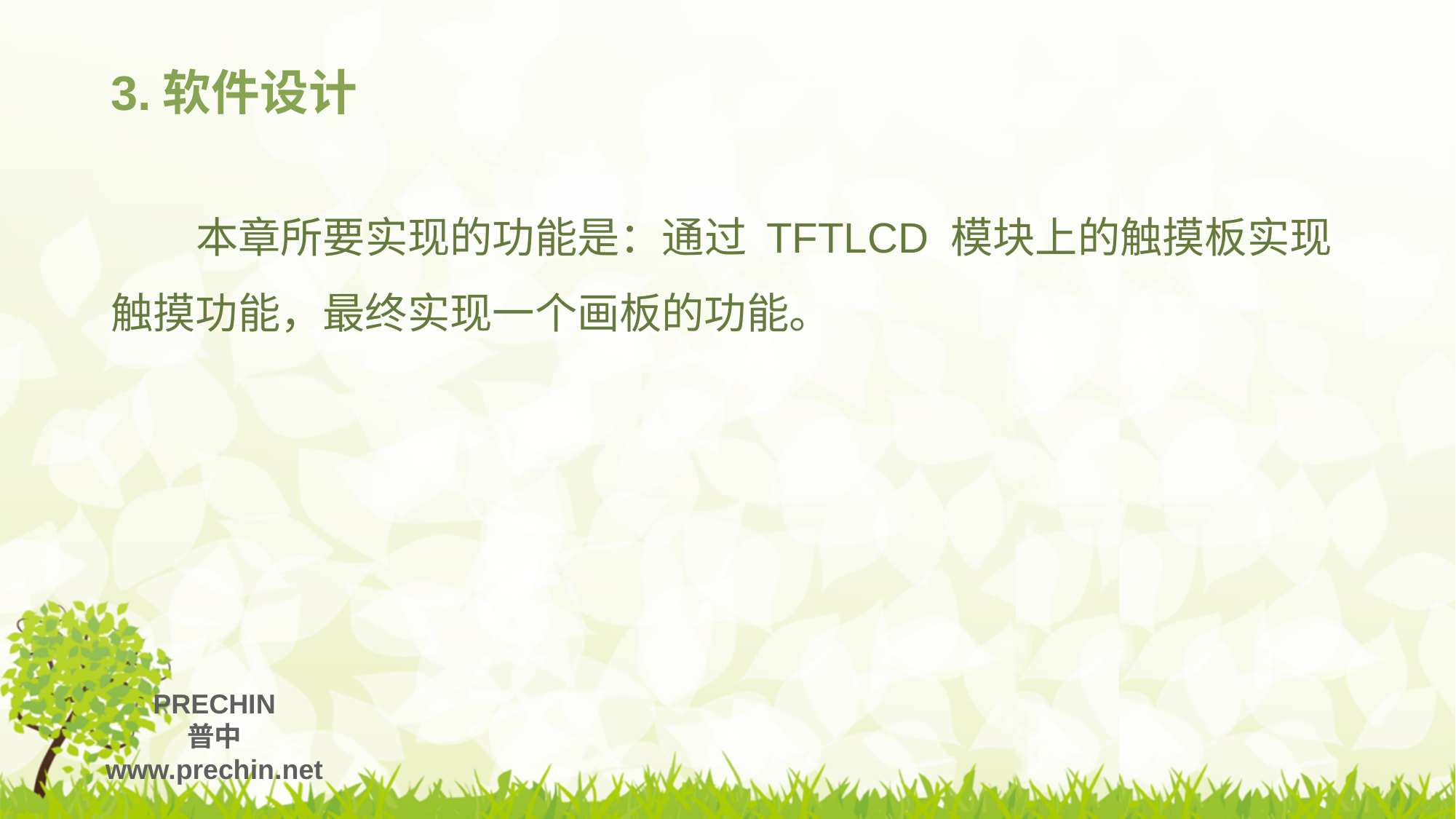

# 3.软件设计
本章所要实现的功能是：通过 TFTLCD 模块上的触摸板实现触摸功能，最终实现一个画板的功能。